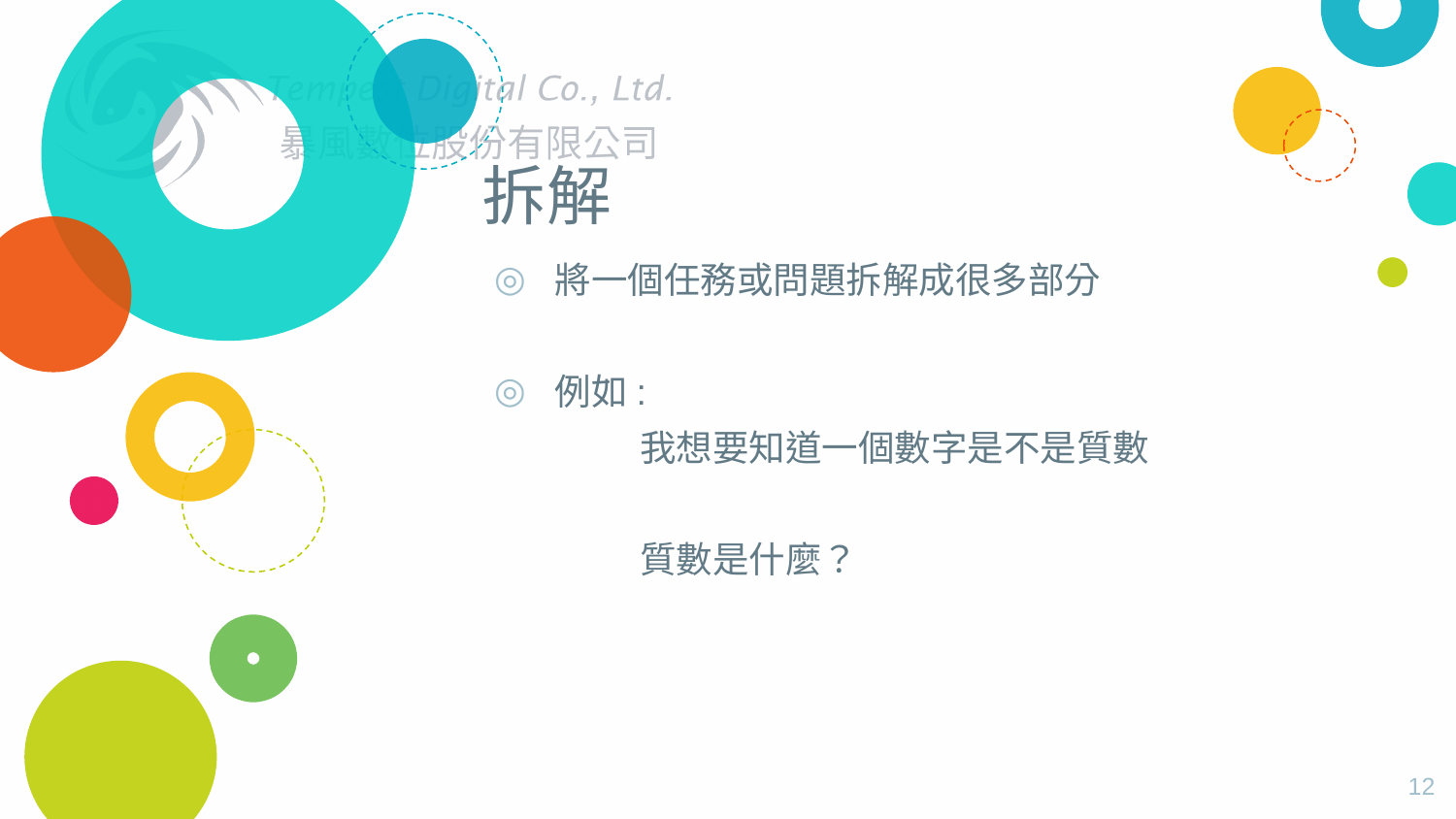

# 拆解
將一個任務或問題拆解成很多部分

例如:
	我想要知道一個數字是不是質數

	質數是什麼？

12